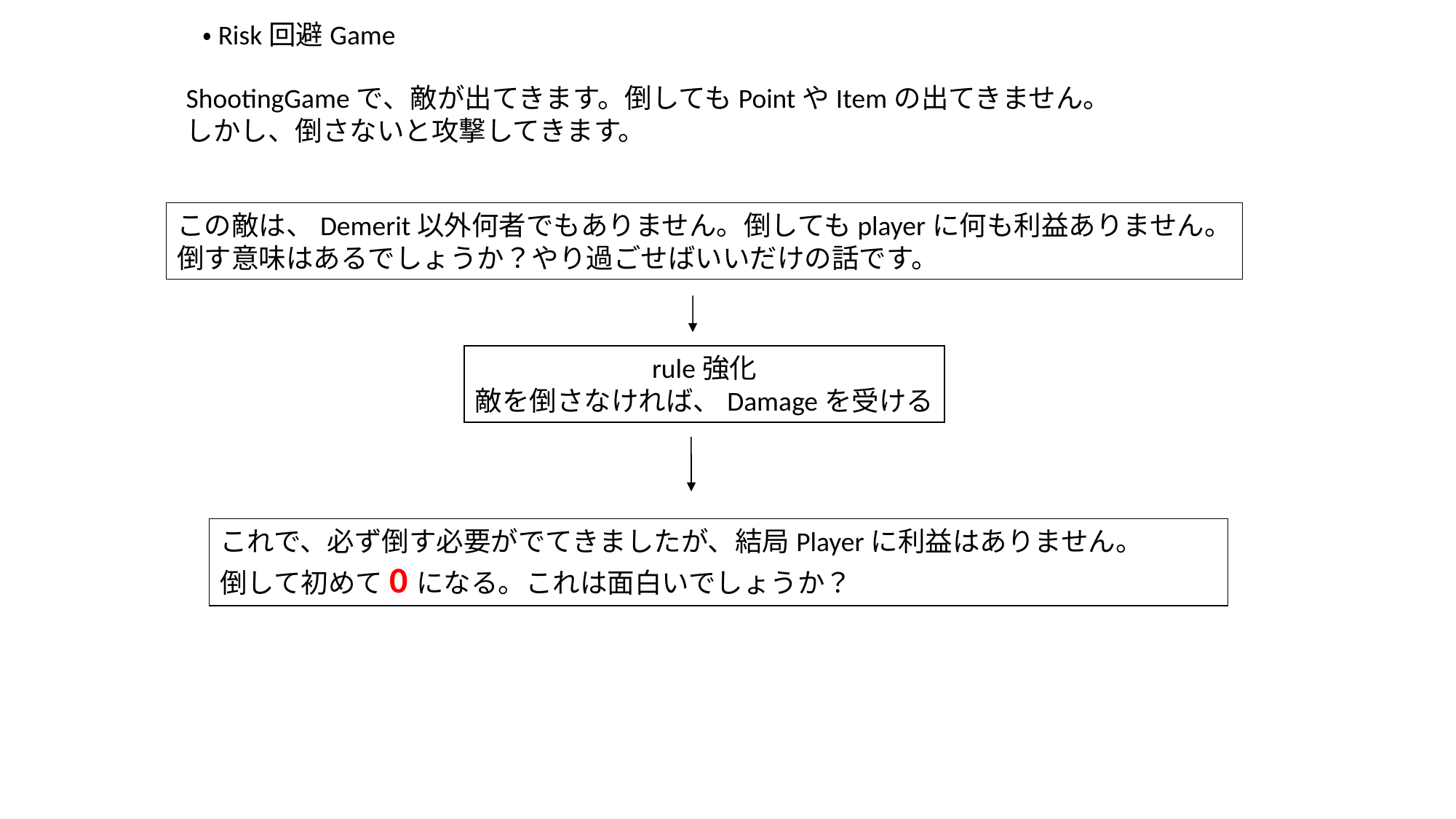

・Risk回避Game
ShootingGameで、敵が出てきます。倒してもPointやItemの出てきません。
しかし、倒さないと攻撃してきます。
この敵は、Demerit以外何者でもありません。倒してもplayerに何も利益ありません。
倒す意味はあるでしょうか？やり過ごせばいいだけの話です。

rule強化
敵を倒さなければ、Damageを受ける

これで、必ず倒す必要がでてきましたが、結局Playerに利益はありません。
倒して初めて0になる。これは面白いでしょうか？